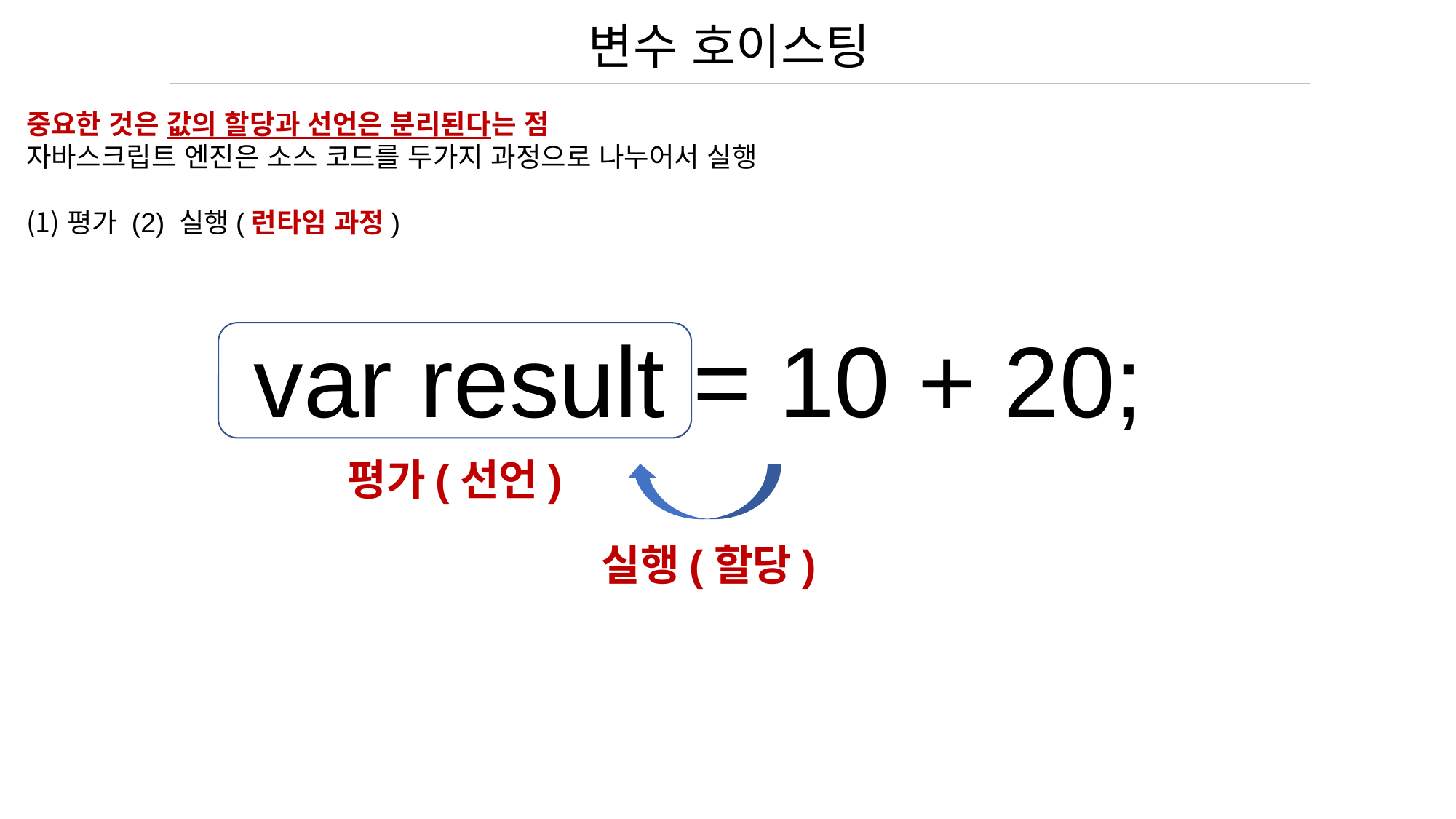

변수 호이스팅
중요한 것은 값의 할당과 선언은 분리된다는 점
자바스크립트 엔진은 소스 코드를 두가지 과정으로 나누어서 실행

평가 (2) 실행(런타임 과정)

var result = 10 + 20;

평가(선언)

실행(할당)